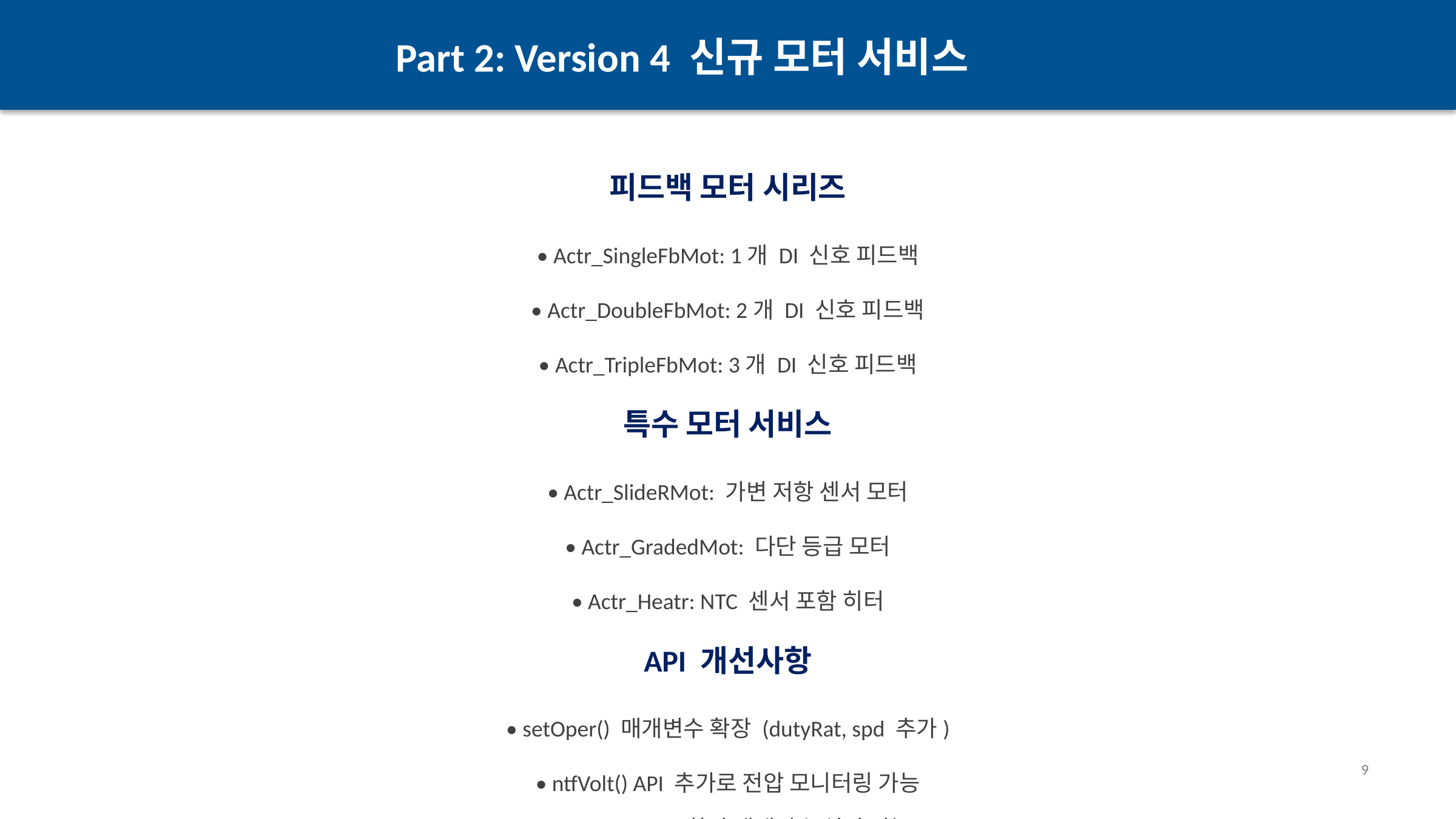

Part 2: Version 4 신규 모터 서비스
피드백 모터 시리즈
• Actr_SingleFbMot: 1개 DI 신호 피드백
• Actr_DoubleFbMot: 2개 DI 신호 피드백
• Actr_TripleFbMot: 3개 DI 신호 피드백
특수 모터 서비스
• Actr_SlideRMot: 가변 저항 센서 모터
• Actr_GradedMot: 다단 등급 모터
• Actr_Heatr: NTC 센서 포함 히터
API 개선사항
• setOper() 매개변수 확장 (dutyRat, spd 추가)
9
• ntfVolt() API 추가로 전압 모니터링 가능
• setEnvtlVal() 환경 매개변수 설정 기능